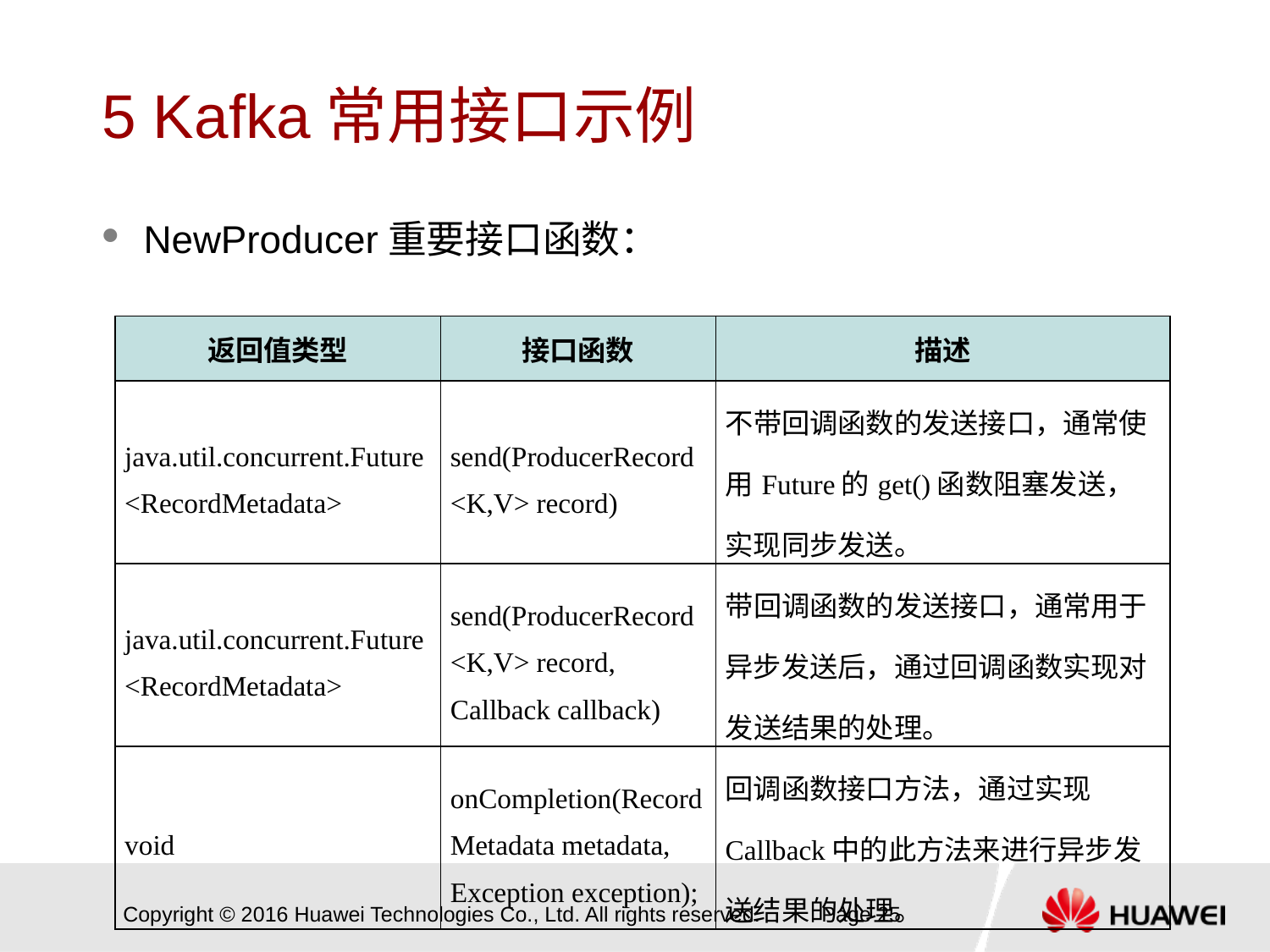

# 5 Kafka常用接口示例
NewProducer重要接口函数：
| 返回值类型 | 接口函数 | 描述 |
| --- | --- | --- |
| java.util.concurrent.Future<RecordMetadata> | send(ProducerRecord<K,V> record) | 不带回调函数的发送接口，通常使用Future的get()函数阻塞发送，实现同步发送。 |
| java.util.concurrent.Future<RecordMetadata> | send(ProducerRecord<K,V> record, Callback callback) | 带回调函数的发送接口，通常用于异步发送后，通过回调函数实现对发送结果的处理。 |
| void | onCompletion(RecordMetadata metadata, Exception exception); | 回调函数接口方法，通过实现Callback中的此方法来进行异步发送结果的处理。 |